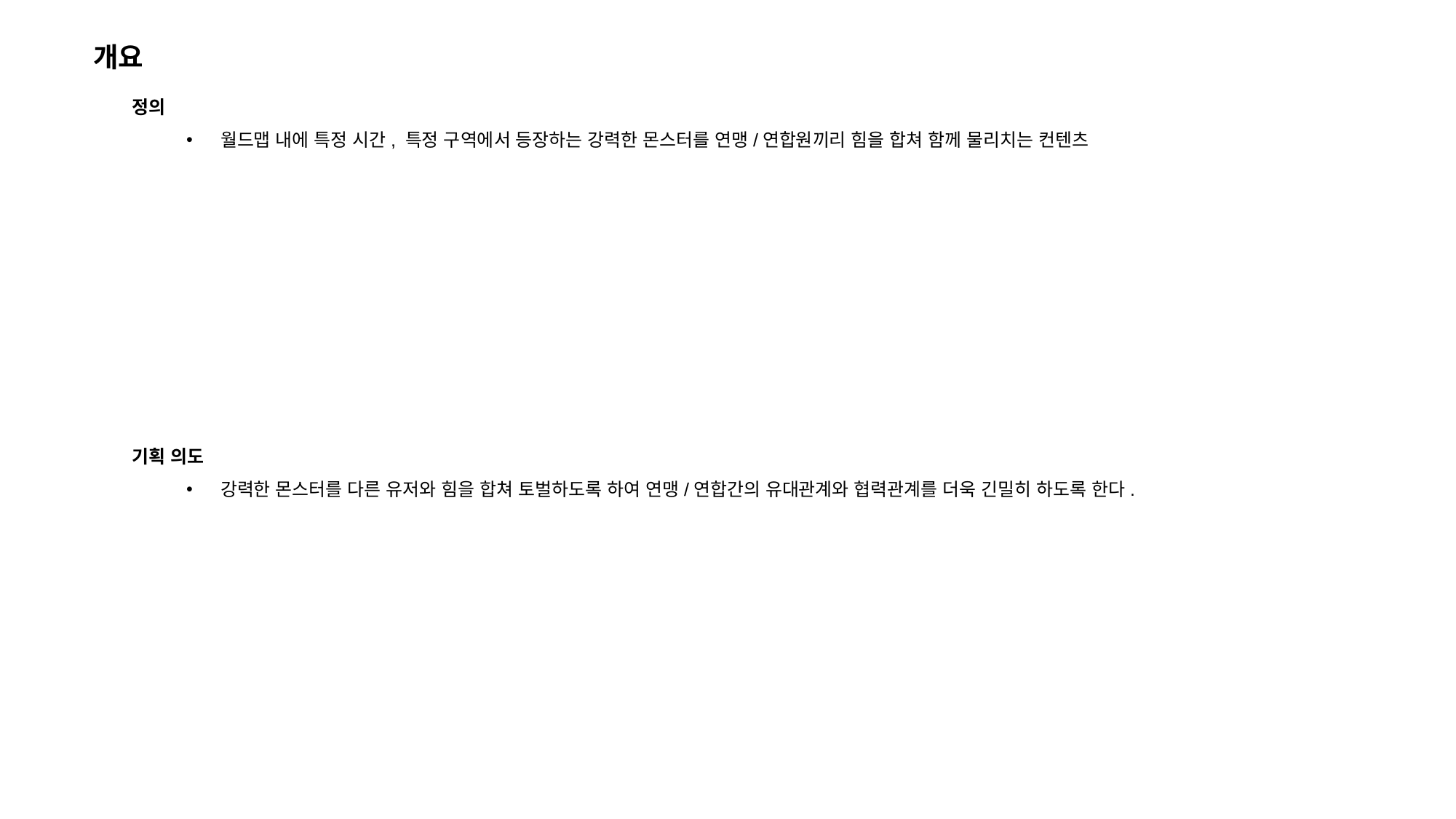

개요
정의
월드맵 내에 특정 시간, 특정 구역에서 등장하는 강력한 몬스터를 연맹/연합원끼리 힘을 합쳐 함께 물리치는 컨텐츠

기획 의도
강력한 몬스터를 다른 유저와 힘을 합쳐 토벌하도록 하여 연맹/연합간의 유대관계와 협력관계를 더욱 긴밀히 하도록 한다.